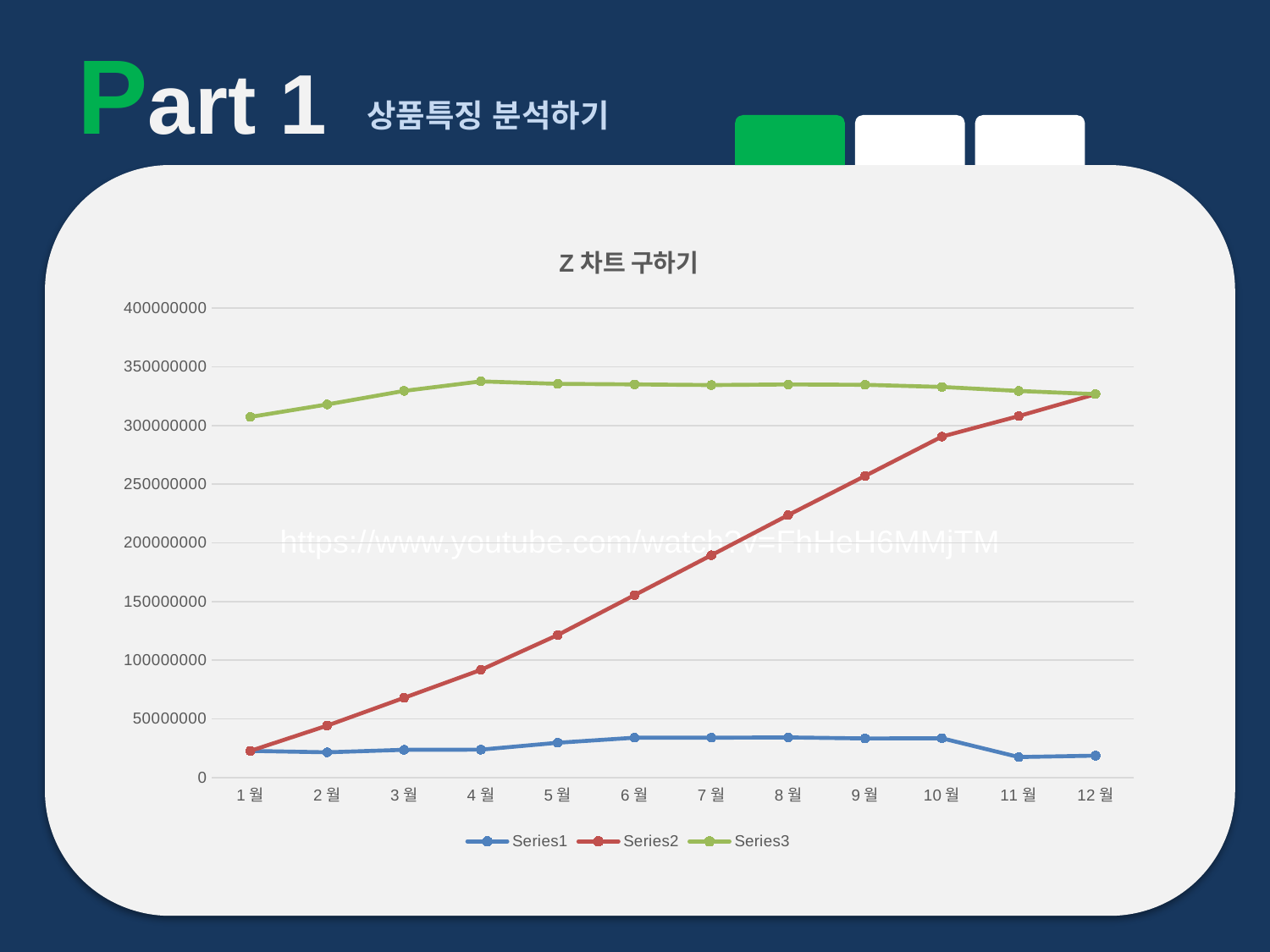

Part 1
상품특징 분석하기

https://www.youtube.com/watch?v=FhHeH6MMjTM

### Chart: Z차트 구하기

| Category |  |  |  |
|---|---|---|---|
| 1월 | 22736200.0 | 22736200.0 | 307321304.0 |
| 2월 | 21561200.0 | 44297400.0 | 317965804.0 |
| 3월 | 23686700.0 | 67984100.0 | 329536404.0 |
| 4월 | 23803800.0 | 91787900.0 | 337598738.0 |
| 5월 | 29690600.0 | 121478500.0 | 335533432.0 |
| 6월 | 34008200.0 | 155486700.0 | 335047172.0 |
| 7월 | 33976400.0 | 189463100.0 | 334507909.0 |
| 8월 | 34231300.0 | 223694400.0 | 335002415.0 |
| 9월 | 33347700.0 | 257042100.0 | 334705595.0 |
| 10월 | 33520400.0 | 290562500.0 | 332873496.0 |
| 11월 | 17511100.0 | 308073600.0 | 329456507.0 |
| 12월 | 18691300.0 | 326764900.0 | 326764900.0 |